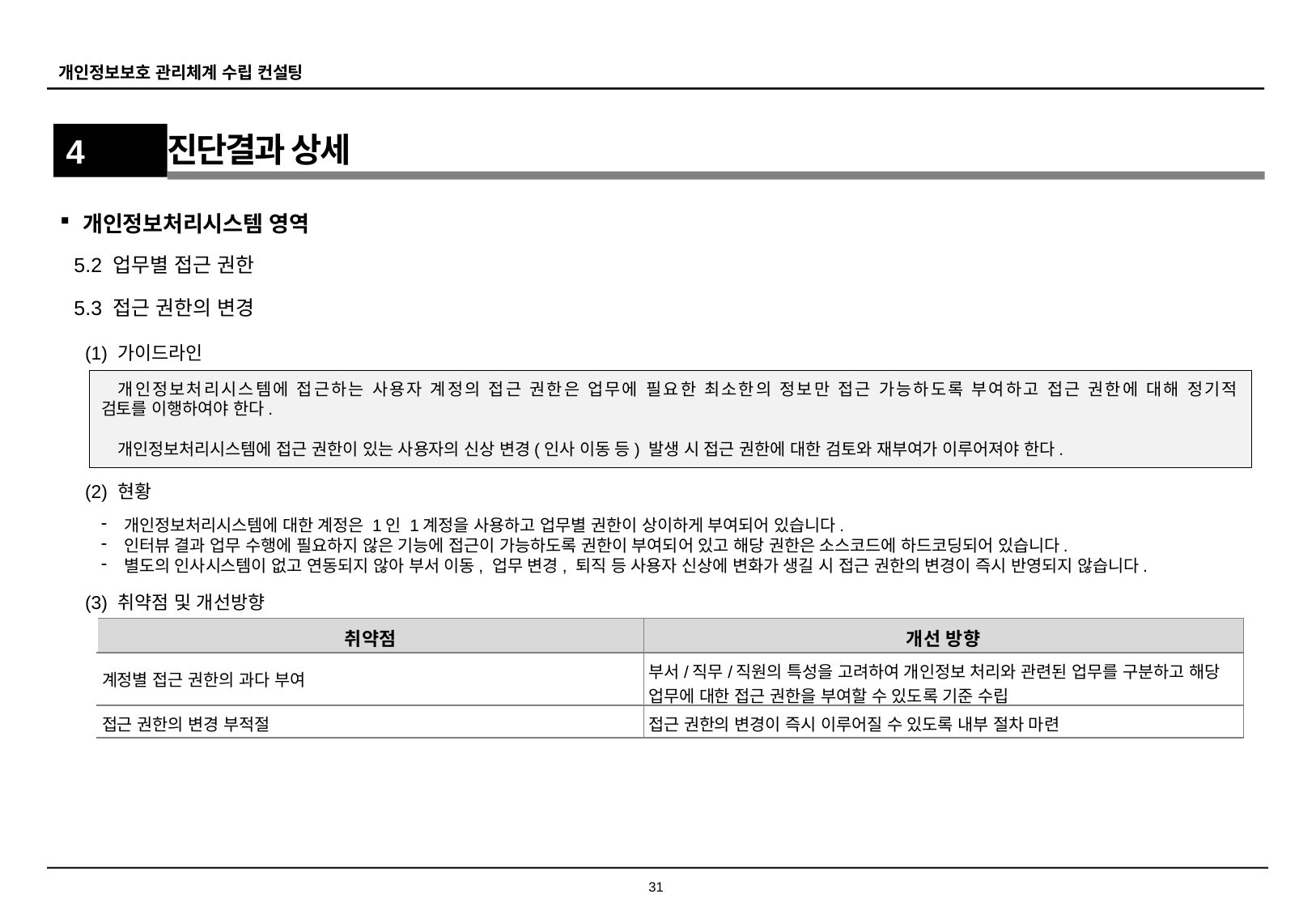

4
진단결과 상세

개인정보처리시스템 영역
5.2 업무별 접근 권한
5.3 접근 권한의 변경
(1) 가이드라인
개인정보처리시스템에 접근하는 사용자 계정의 접근 권한은 업무에 필요한 최소한의 정보만 접근 가능하도록 부여하고 접근 권한에 대해 정기적
검토를 이행하여야 한다.

개인정보처리시스템에 접근 권한이 있는 사용자의 신상 변경(인사 이동 등) 발생 시 접근 권한에 대한 검토와 재부여가 이루어져야 한다.
(2) 현황
개인정보처리시스템에 대한 계정은 1인 1계정을 사용하고 업무별 권한이 상이하게 부여되어 있습니다.
인터뷰 결과 업무 수행에 필요하지 않은 기능에 접근이 가능하도록 권한이 부여되어 있고 해당 권한은 소스코드에 하드코딩되어 있습니다.
별도의 인사시스템이 없고 연동되지 않아 부서 이동, 업무 변경, 퇴직 등 사용자 신상에 변화가 생길 시 접근 권한의 변경이 즉시 반영되지 않습니다.
(3) 취약점 및 개선방향
| 취약점 | 개선 방향 |
| --- | --- |
| 계정별 접근 권한의 과다 부여 | 부서/직무/직원의 특성을 고려하여 개인정보 처리와 관련된 업무를 구분하고 해당 업무에 대한 접근 권한을 부여할 수 있도록 기준 수립 |
| 접근 권한의 변경 부적절 | 접근 권한의 변경이 즉시 이루어질 수 있도록 내부 절차 마련 |